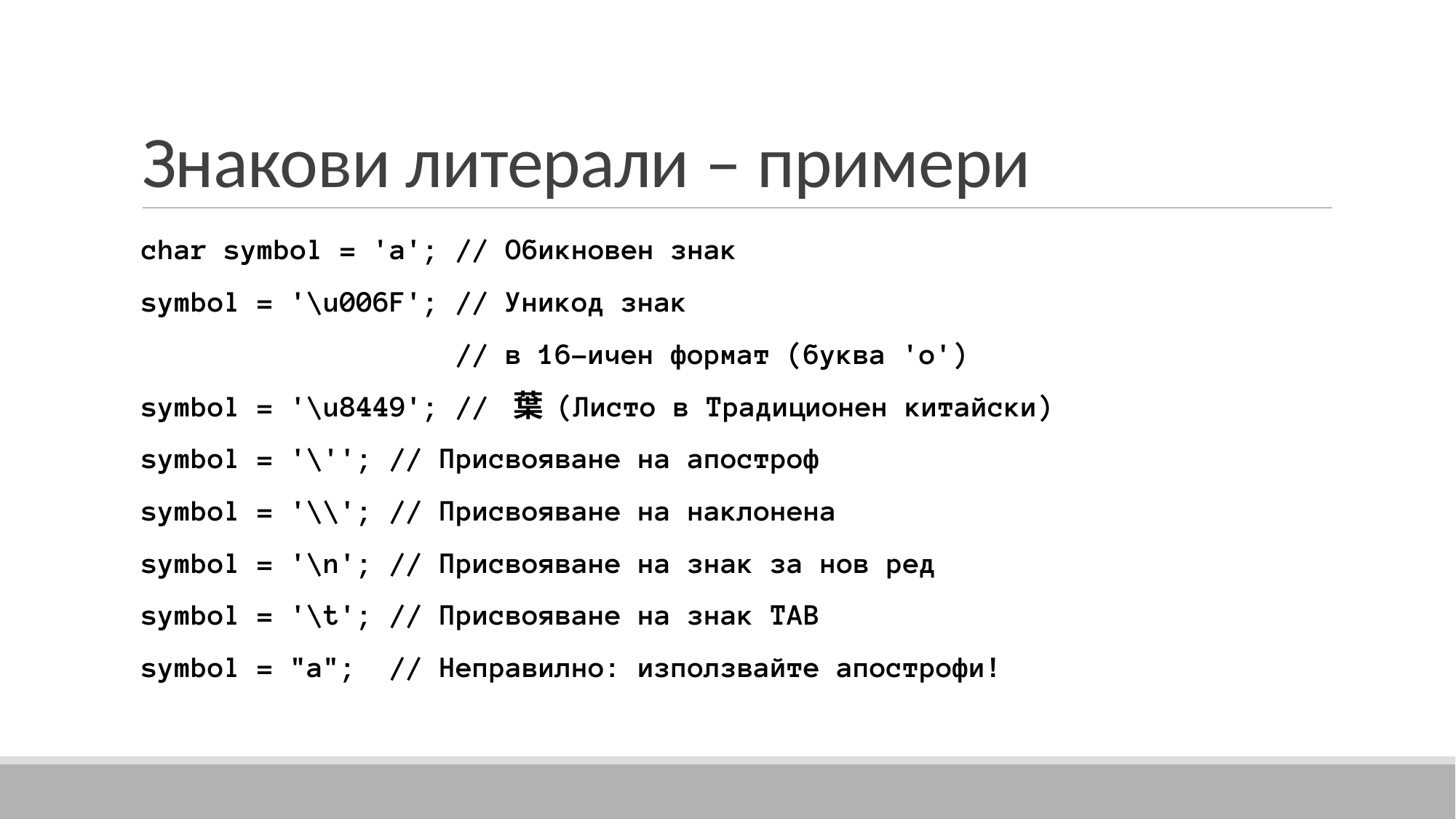

# Знакови литерали – примери
char symbol = 'a'; // Обикновен знак
symbol = '\u006F'; // Уникод знак
                   // в 16-ичен формат (буква 'o')
symbol = '\u8449'; // 葉 (Листо в Традиционен китайски)
symbol = '\''; // Присвояване на апостроф
symbol = '\\'; // Присвояване на наклонена
symbol = '\n'; // Присвояване на знак за нов ред
symbol = '\t'; // Присвояване на знак TAB
symbol = "a";  // Неправилно: използвайте апострофи!